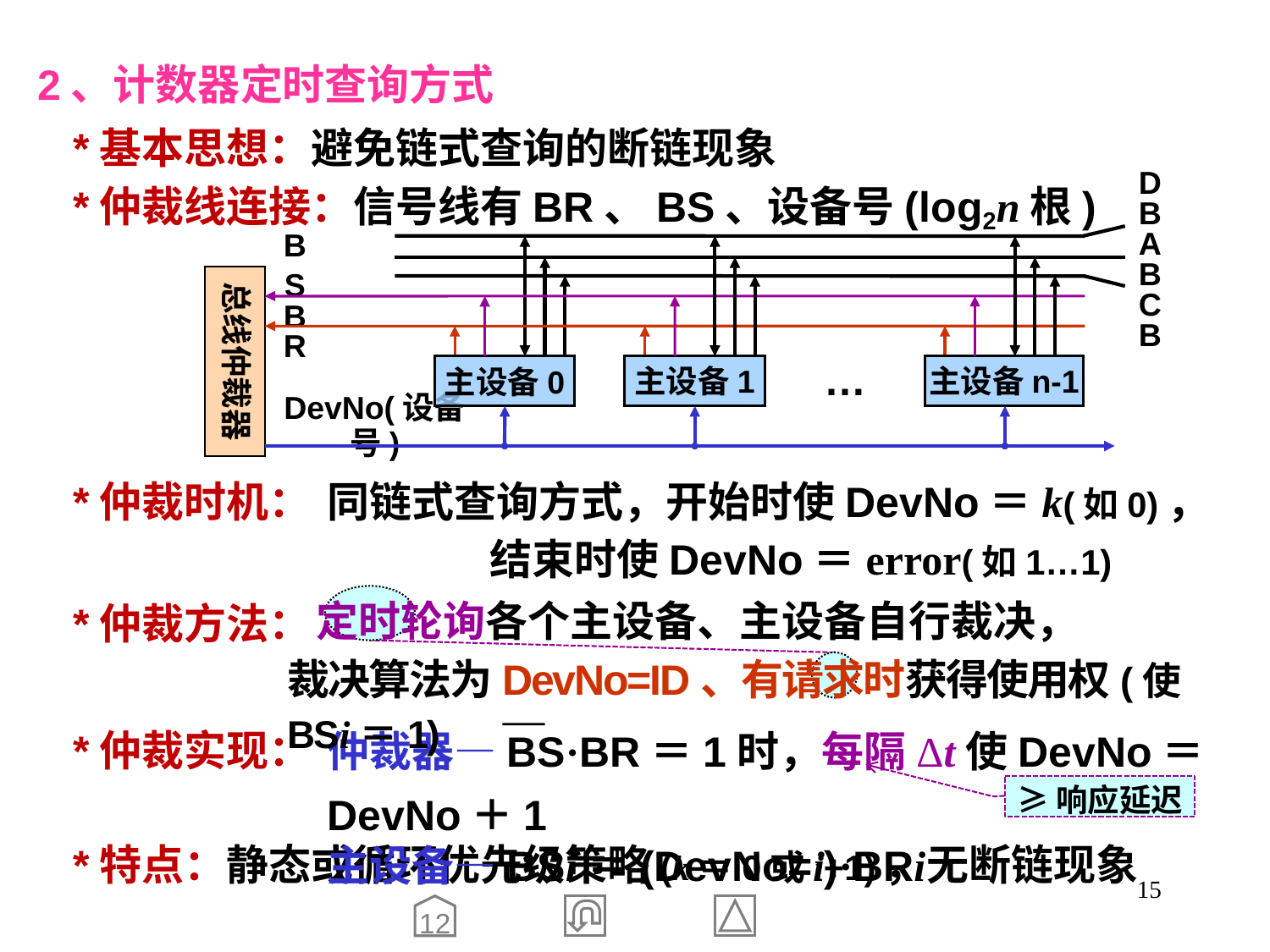

2、计数器定时查询方式
   *基本思想：避免链式查询的断链现象
   *仲裁线连接：信号线有BR、BS、设备号(log2n根)
DB
AB
CB
BS
BR
总线仲裁器
主设备1
主设备n-1
…
主设备0
DevNo(设备号)
同链式查询方式，开始时使DevNo＝k(如0)，
                结束时使DevNo＝error(如1…1)
   *仲裁时机：

   *仲裁方法：

   *仲裁实现：
  定时轮询各个主设备、主设备自行裁决，
裁决算法为DevNo=ID、有请求时获得使用权(使BSi＝1)

仲裁器—BS·BR＝1时，每隔Δt使DevNo＝DevNo＋1
主设备—BSi＝(DevNo=i)·BRi

≥响应延迟
   *特点：静态或循环优先级策略(k＝0或i+1)，无断链现象
15

12